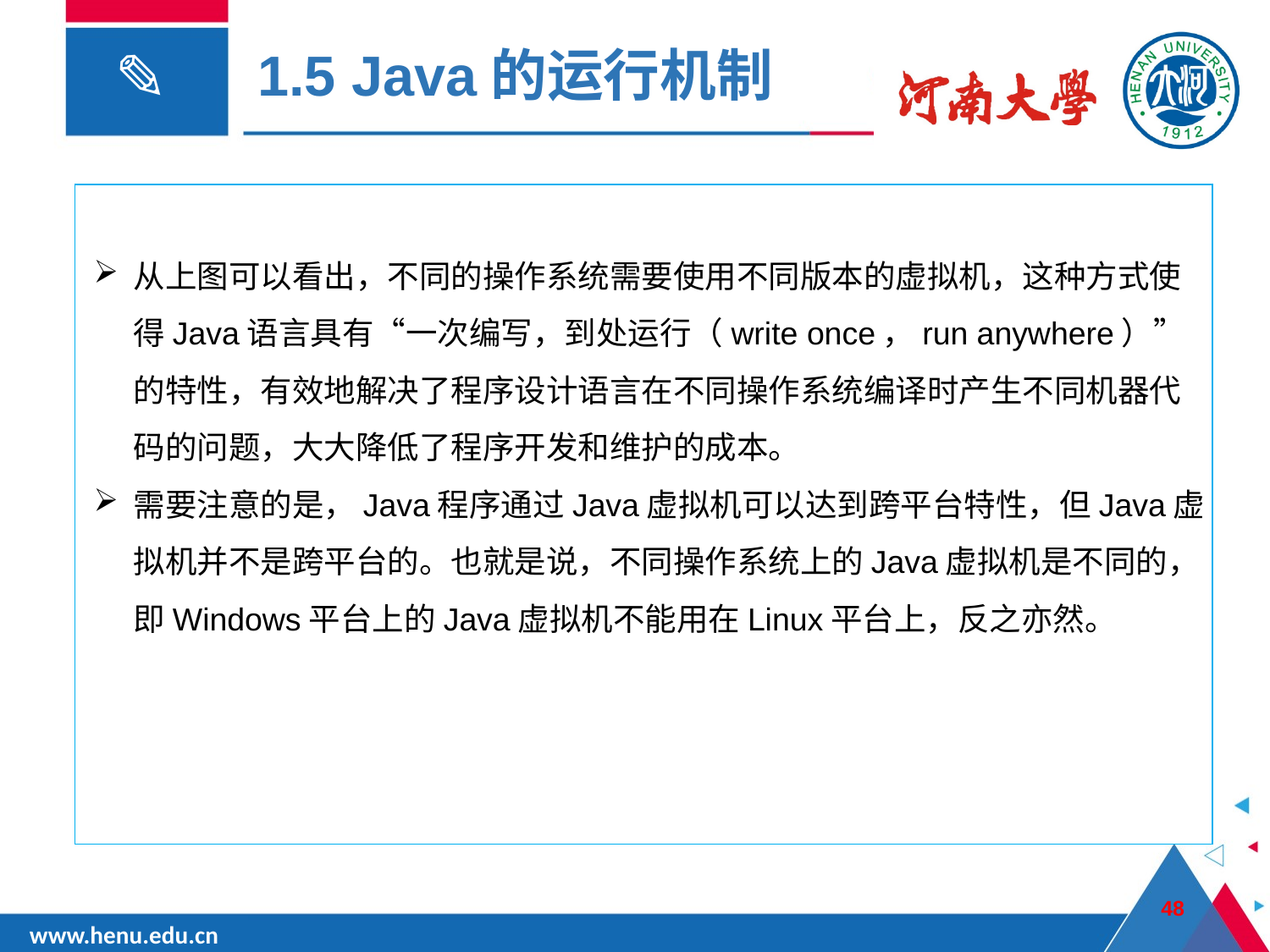

1.5 Java的运行机制

从上图可以看出，不同的操作系统需要使用不同版本的虚拟机，这种方式使得Java语言具有“一次编写，到处运行（write once，run anywhere）”的特性，有效地解决了程序设计语言在不同操作系统编译时产生不同机器代码的问题，大大降低了程序开发和维护的成本。
需要注意的是，Java程序通过Java虚拟机可以达到跨平台特性，但Java虚拟机并不是跨平台的。也就是说，不同操作系统上的Java虚拟机是不同的，即Windows平台上的Java虚拟机不能用在Linux平台上，反之亦然。

48